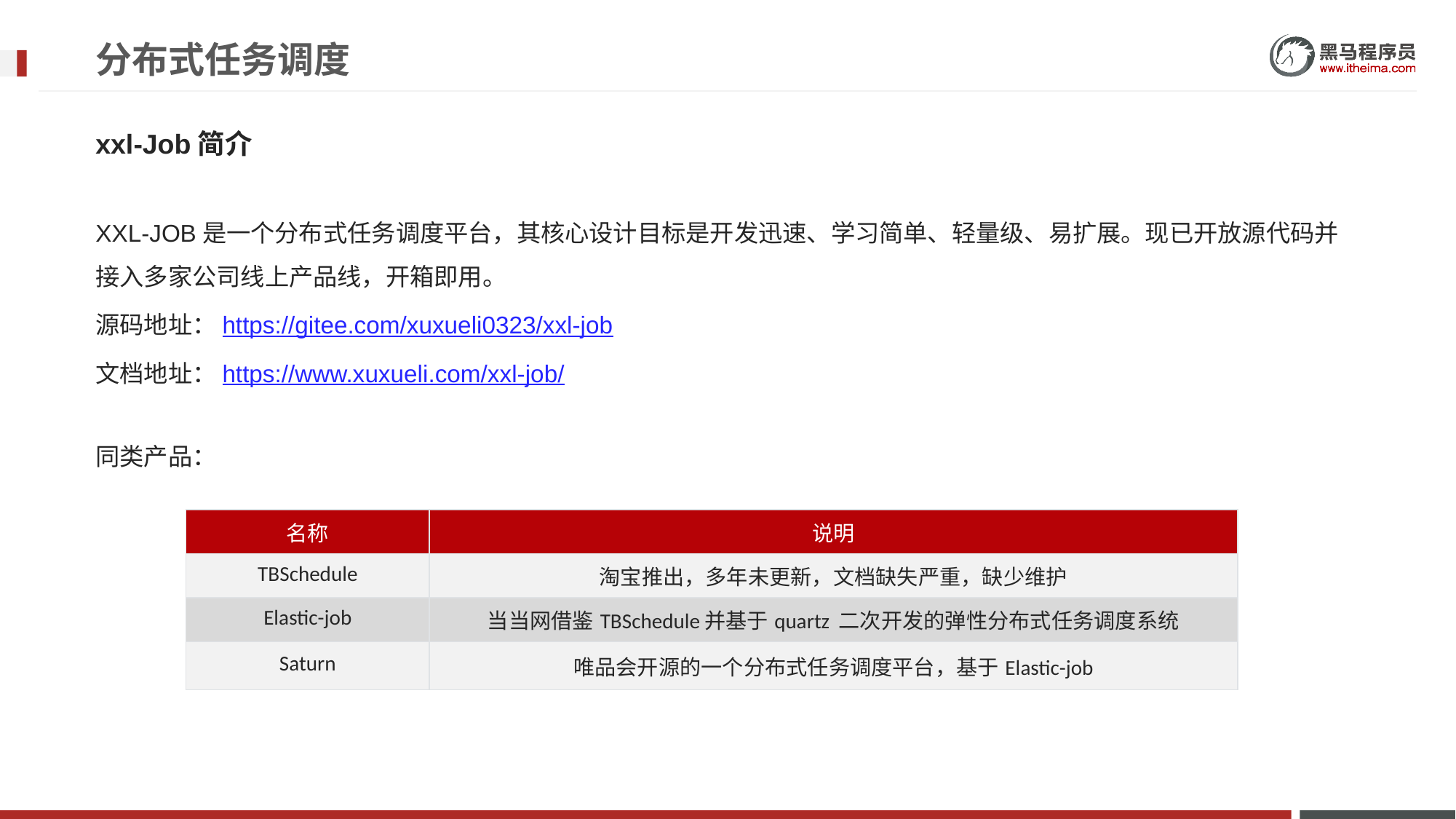

# 分布式任务调度
xxl-Job简介
XXL-JOB是一个分布式任务调度平台，其核心设计目标是开发迅速、学习简单、轻量级、易扩展。现已开放源代码并接入多家公司线上产品线，开箱即用。
源码地址：https://gitee.com/xuxueli0323/xxl-job
文档地址：https://www.xuxueli.com/xxl-job/

同类产品：

| 名称 | 说明 |
| --- | --- |
| TBSchedule | 淘宝推出，多年未更新，文档缺失严重，缺少维护 |
| Elastic-job | 当当网借鉴TBSchedule并基于quartz 二次开发的弹性分布式任务调度系统 |
| Saturn | 唯品会开源的一个分布式任务调度平台，基于Elastic-job |